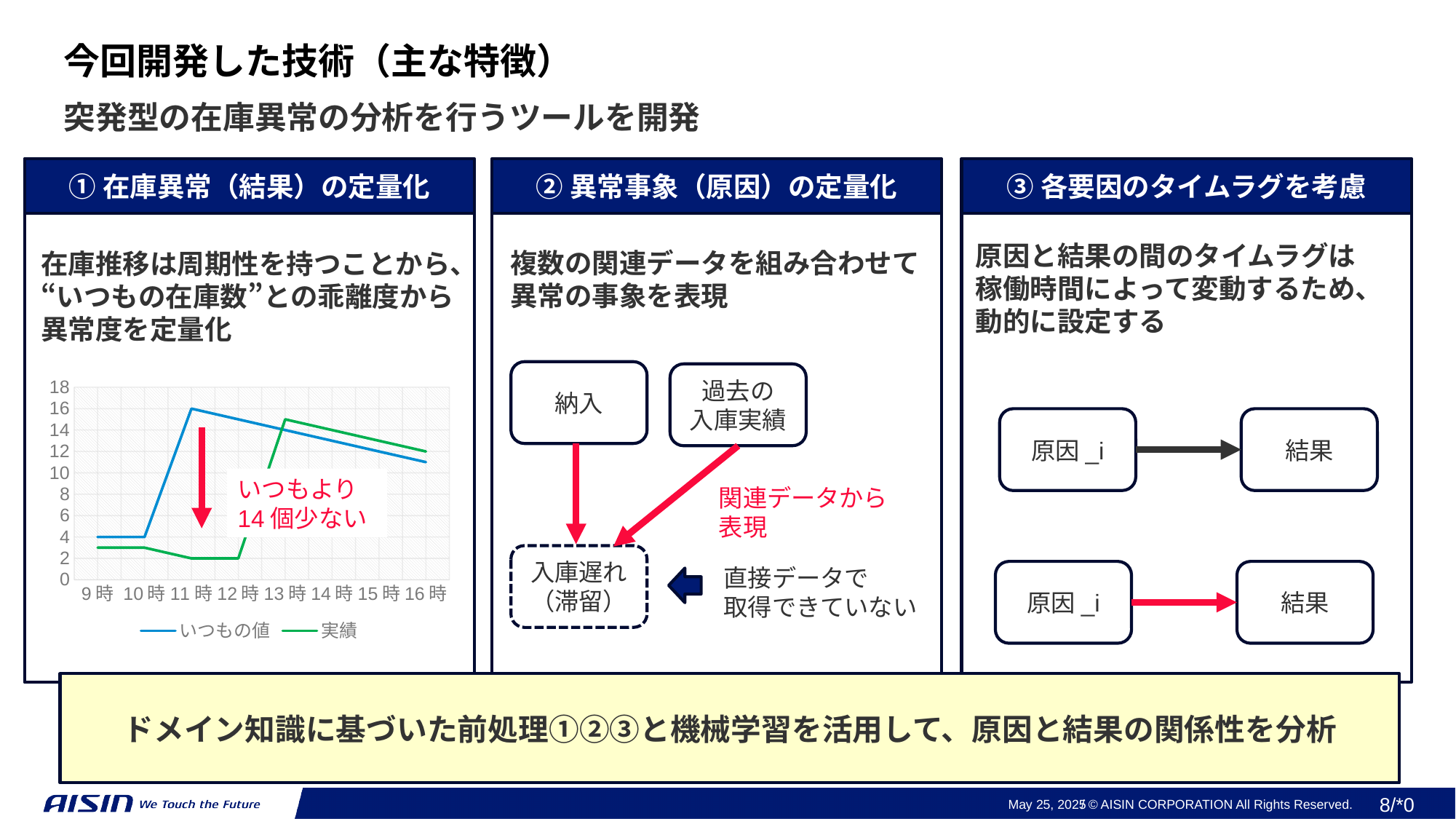

今回開発した技術（主な特徴）
突発型の在庫異常の分析を行うツールを開発

①在庫異常（結果）の定量化
➂各要因のタイムラグを考慮
②異常事象（原因）の定量化

確認
原因と結果の間のタイムラグは
稼働時間によって変動するため、動的に設定する
複数の関連データを組み合わせて
異常の事象を表現
在庫推移は周期性を持つことから、“いつもの在庫数”との乖離度から
異常度を定量化
納入
過去の
入庫実績

### Chart

| Category | いつもの値 | 実績 |
|---|---|---|
| 9時 | 4.0 | 3.0 |
| 10時 | 4.0 | 3.0 |
| 11時 | 16.0 | 2.0 |
| 12時 | 15.0 | 2.0 |
| 13時 | 14.0 | 15.0 |
| 14時 | 13.0 | 14.0 |
| 15時 | 12.0 | 13.0 |
| 16時 | 11.0 | 12.0 |
原因_i
結果
いつもより14個少ない
関連データから
表現
入庫遅れ（滞留）
直接データで
取得できていない
原因_i
結果

ドメイン知識に基づいた前処理①②➂と機械学習を活用して、原因と結果の関係性を分析
May 25, 2025